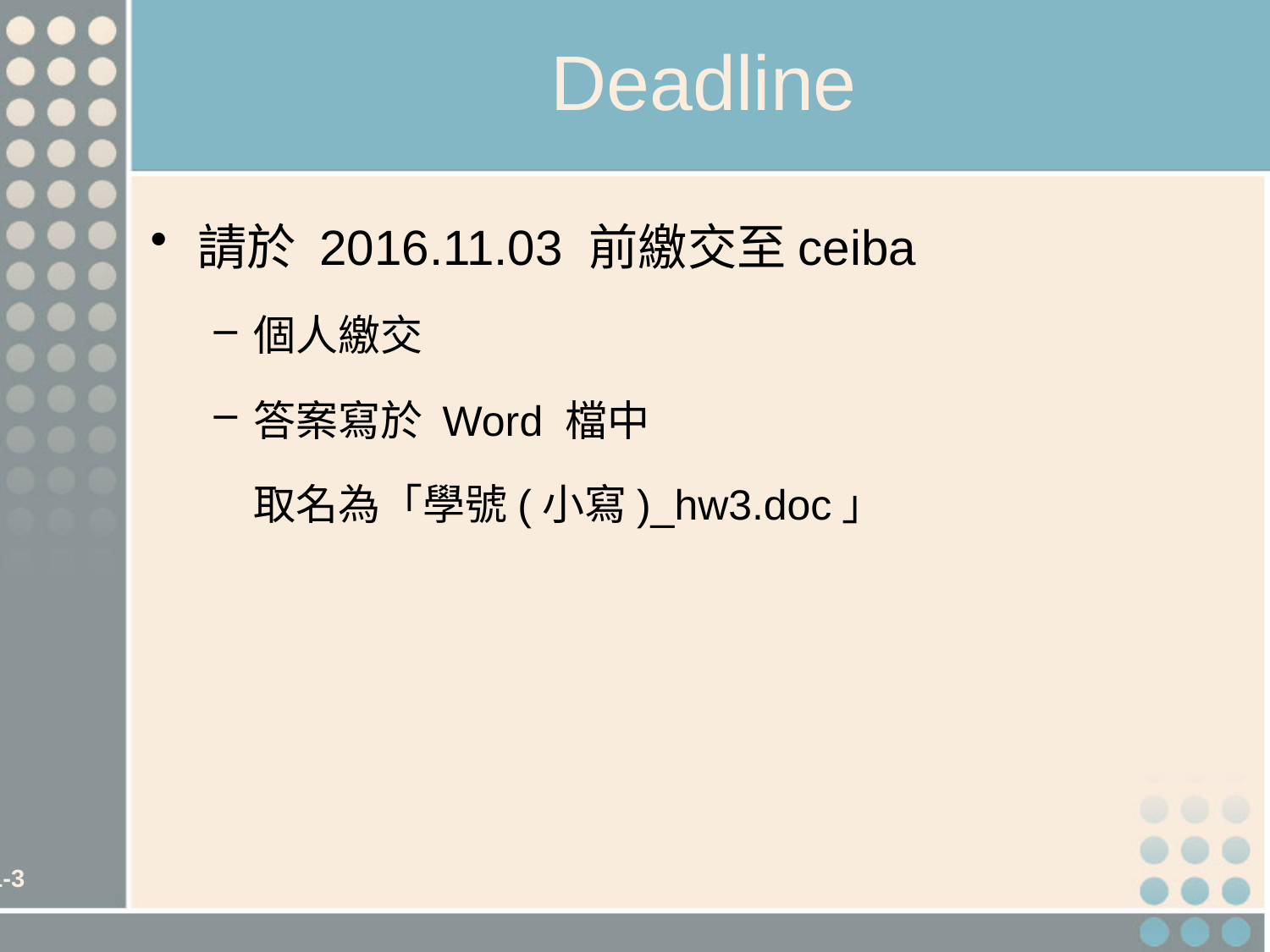

# Deadline
請於 2016.11.03 前繳交至ceiba
個人繳交
答案寫於 Word 檔中
	取名為「學號(小寫)_hw3.doc」